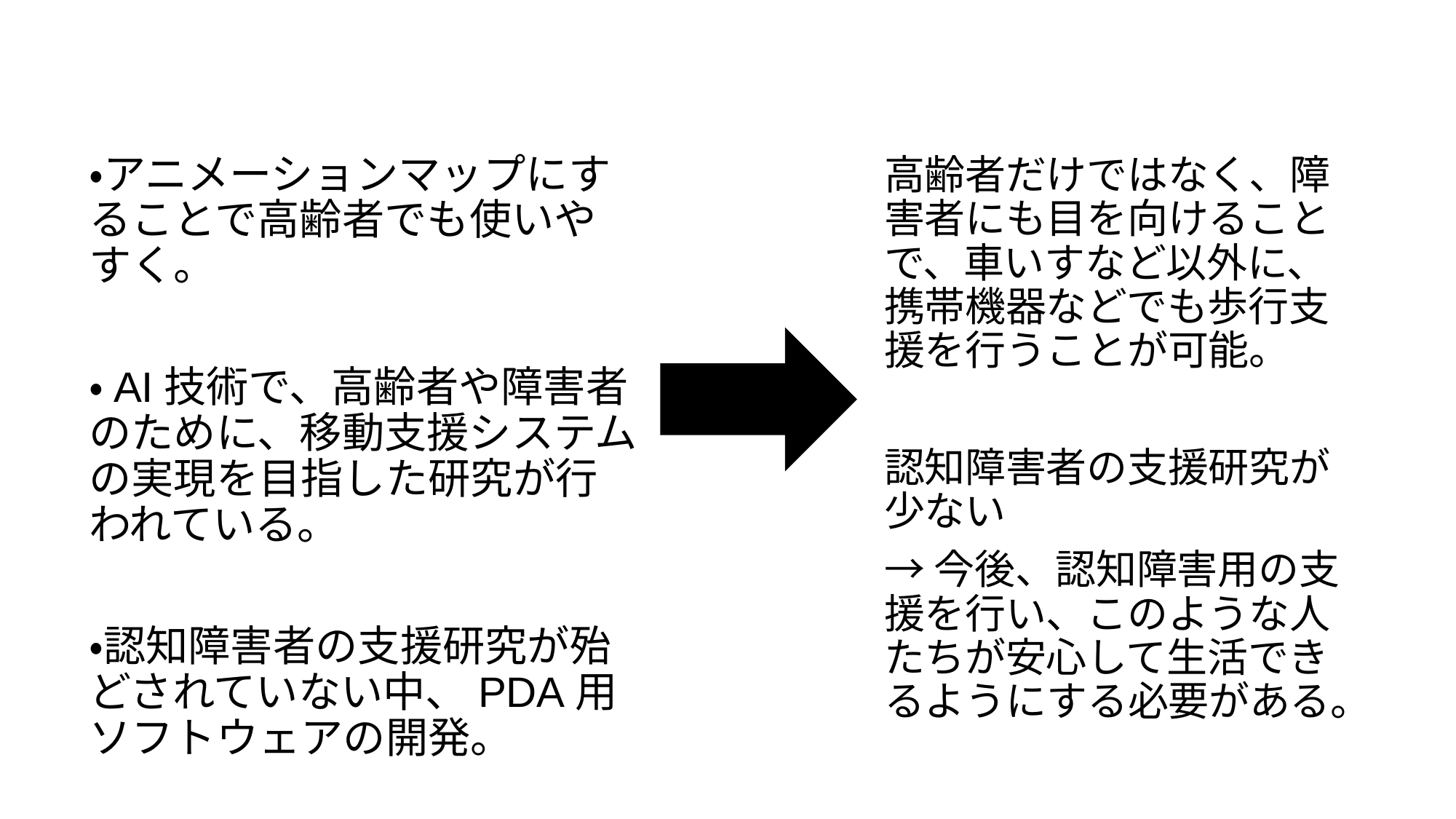

#

・アニメーションマップにすることで高齢者でも使いやすく。

・AI技術で、高齢者や障害者のために、移動支援システムの実現を目指した研究が行われている。

・認知障害者の支援研究が殆どされていない中、PDA用ソフトウェアの開発。

高齢者だけではなく、障害者にも目を向けることで、車いすなど以外に、携帯機器などでも歩行支援を行うことが可能。

認知障害者の支援研究が少ない
→今後、認知障害用の支援を行い、このような人たちが安心して生活できるようにする必要がある。